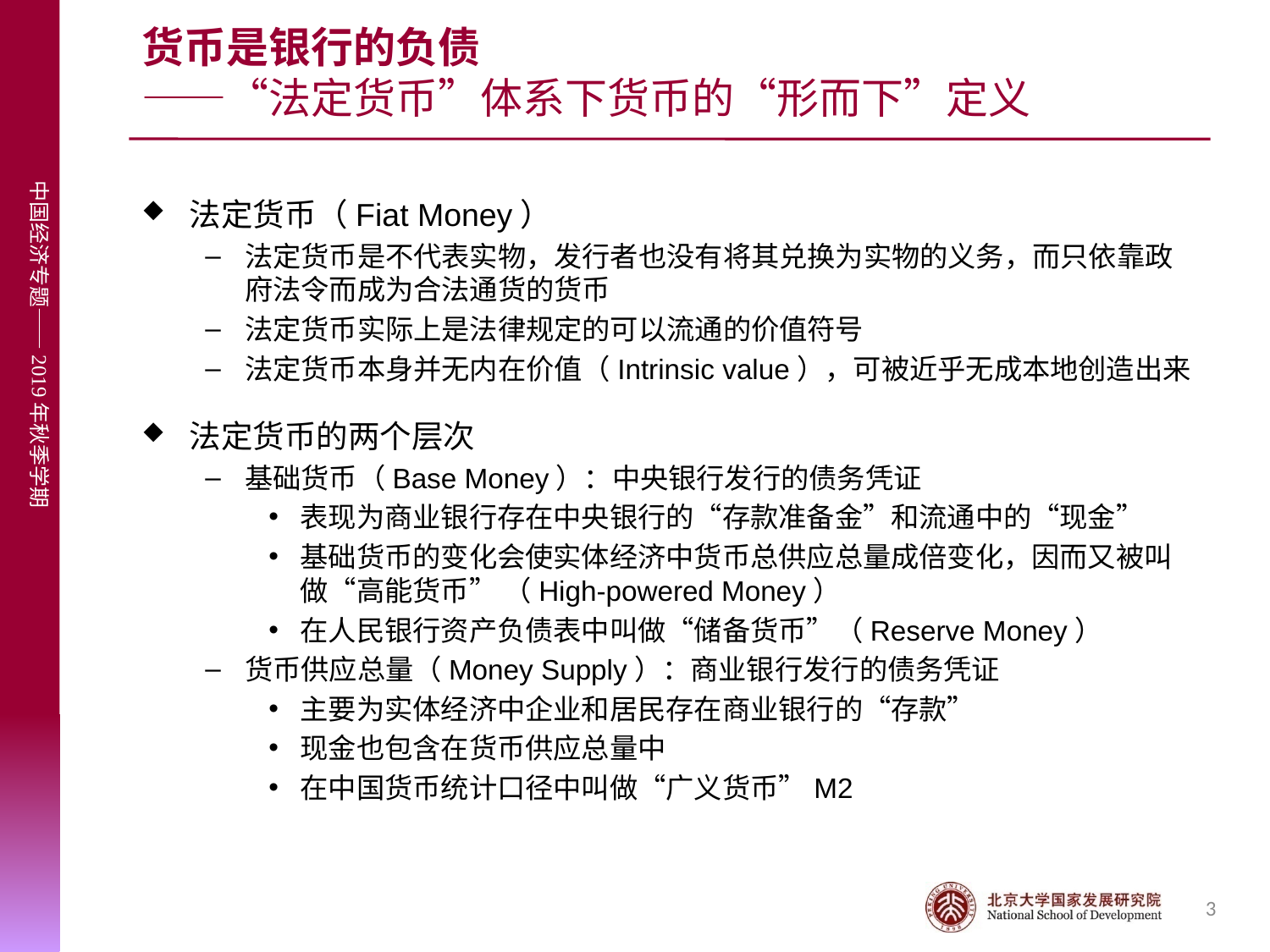

# 货币是银行的负债 ——“法定货币”体系下货币的“形而下”定义
法定货币（Fiat Money）
法定货币是不代表实物，发行者也没有将其兑换为实物的义务，而只依靠政府法令而成为合法通货的货币
法定货币实际上是法律规定的可以流通的价值符号
法定货币本身并无内在价值（Intrinsic value），可被近乎无成本地创造出来
法定货币的两个层次
基础货币（Base Money）：中央银行发行的债务凭证
表现为商业银行存在中央银行的“存款准备金”和流通中的“现金”
基础货币的变化会使实体经济中货币总供应总量成倍变化，因而又被叫做“高能货币” （High-powered Money）
在人民银行资产负债表中叫做“储备货币”（Reserve Money）
货币供应总量（Money Supply）：商业银行发行的债务凭证
主要为实体经济中企业和居民存在商业银行的“存款”
现金也包含在货币供应总量中
在中国货币统计口径中叫做“广义货币”M2
3